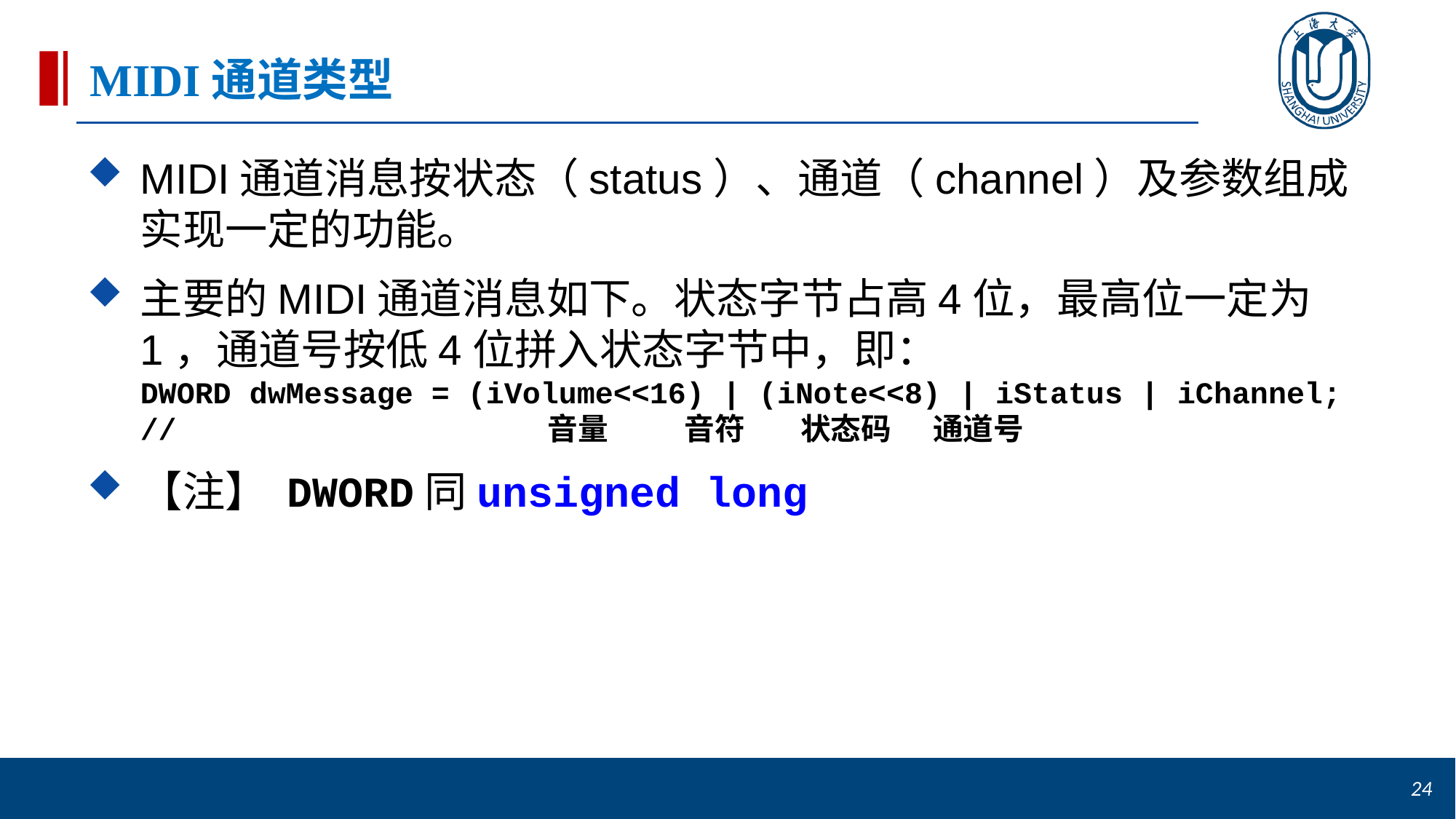

# MIDI通道类型
MIDI通道消息按状态（status）、通道（channel）及参数组成实现一定的功能。
主要的MIDI通道消息如下。状态字节占高4位，最高位一定为1，通道号按低4位拼入状态字节中，即：
DWORD dwMessage = (iVolume<<16) | (iNote<<8) | iStatus | iChannel;
//                    音量           音符        状态码      通道号
【注】 DWORD同unsigned long

24